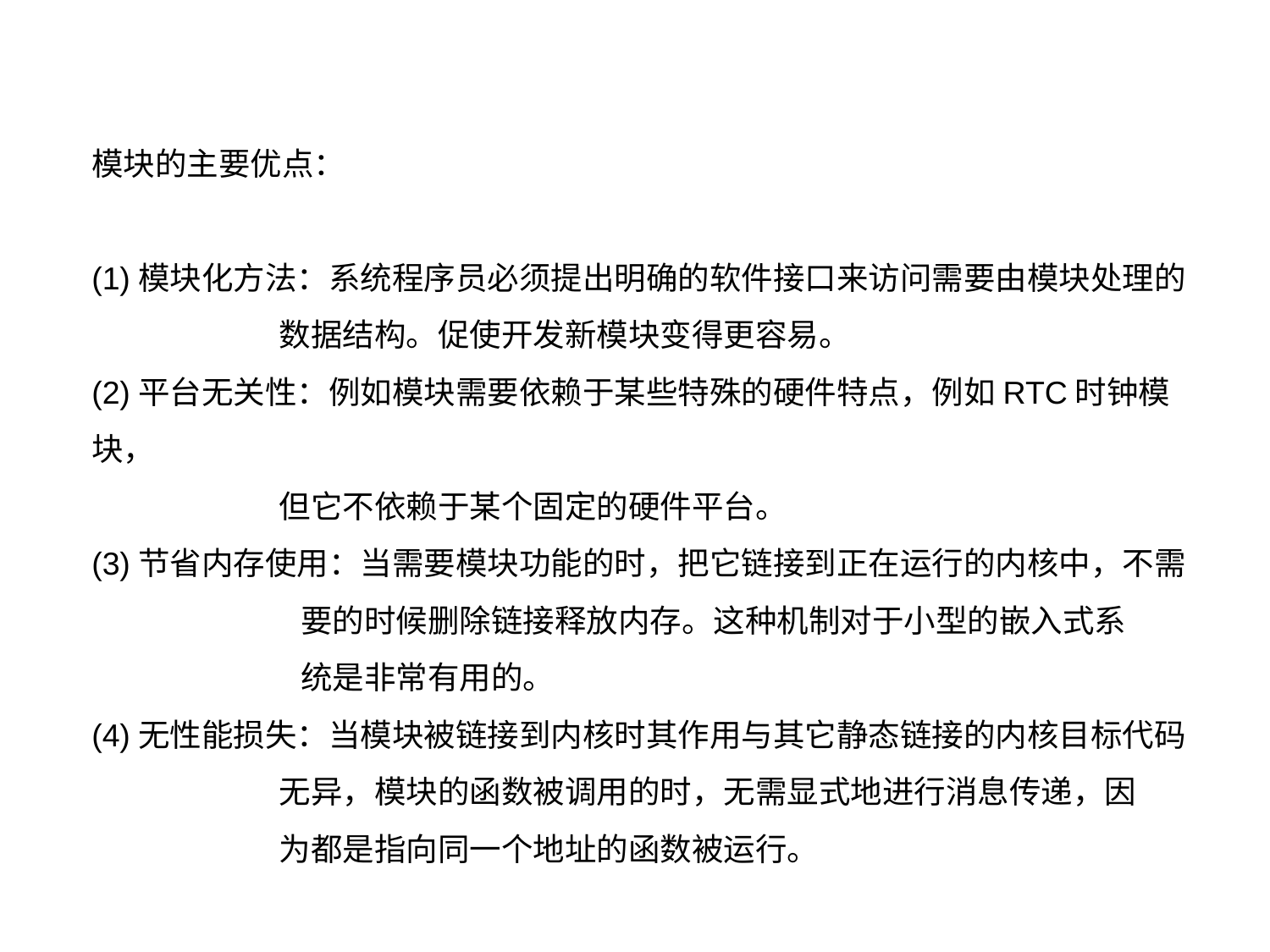

模块的主要优点：

(1)模块化方法：系统程序员必须提出明确的软件接口来访问需要由模块处理的
                         数据结构。促使开发新模块变得更容易。
(2)平台无关性：例如模块需要依赖于某些特殊的硬件特点，例如RTC时钟模块，
                         但它不依赖于某个固定的硬件平台。
(3)节省内存使用：当需要模块功能的时，把它链接到正在运行的内核中，不需
                            要的时候删除链接释放内存。这种机制对于小型的嵌入式系
                            统是非常有用的。
(4)无性能损失：当模块被链接到内核时其作用与其它静态链接的内核目标代码
                         无异，模块的函数被调用的时，无需显式地进行消息传递，因
                         为都是指向同一个地址的函数被运行。